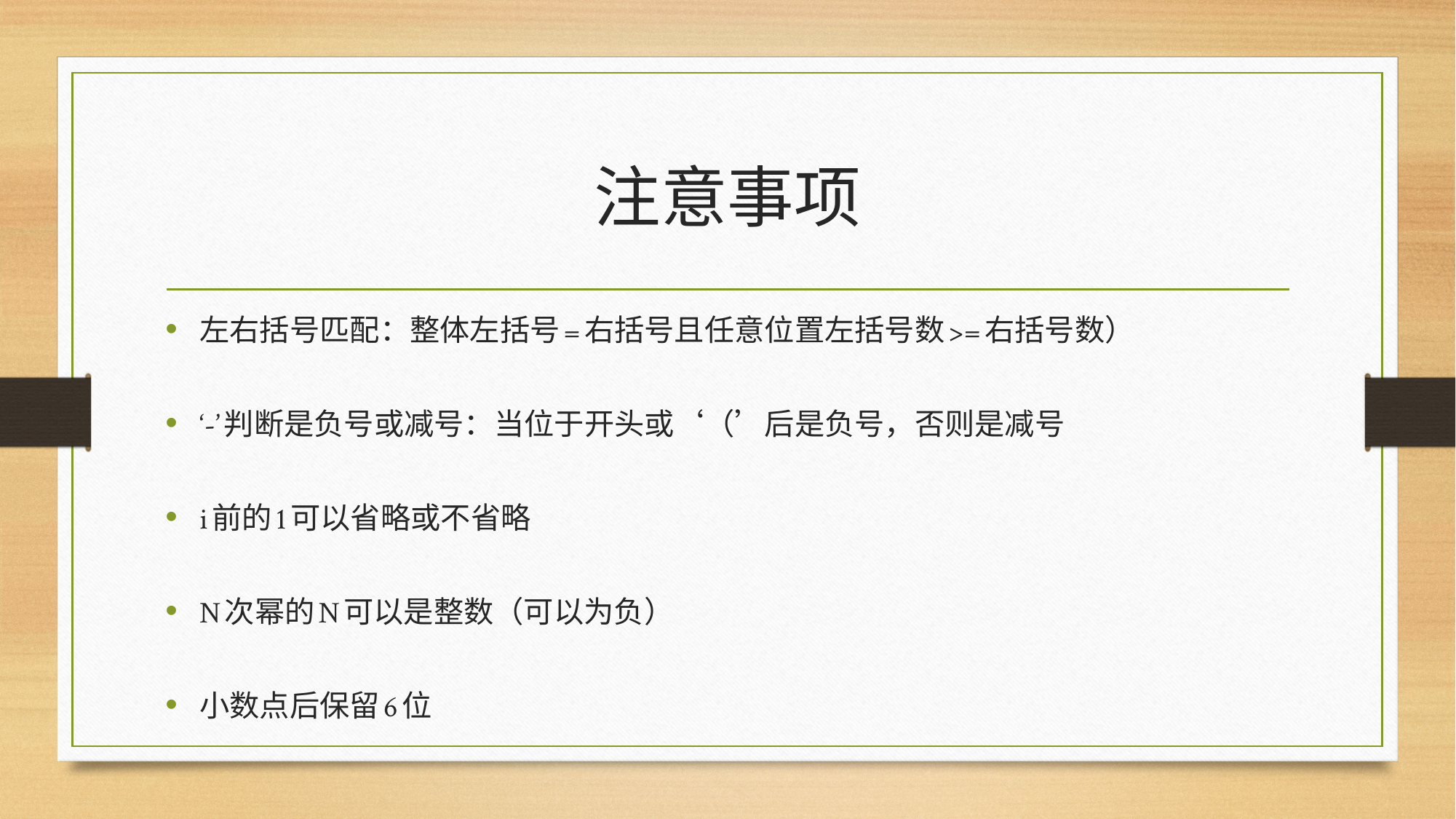

# 注意事项
左右括号匹配：整体左括号=右括号且任意位置左括号数>=右括号数）

‘-’判断是负号或减号：当位于开头或‘（’后是负号，否则是减号

i前的1可以省略或不省略

N次幂的N可以是整数（可以为负）

小数点后保留6位